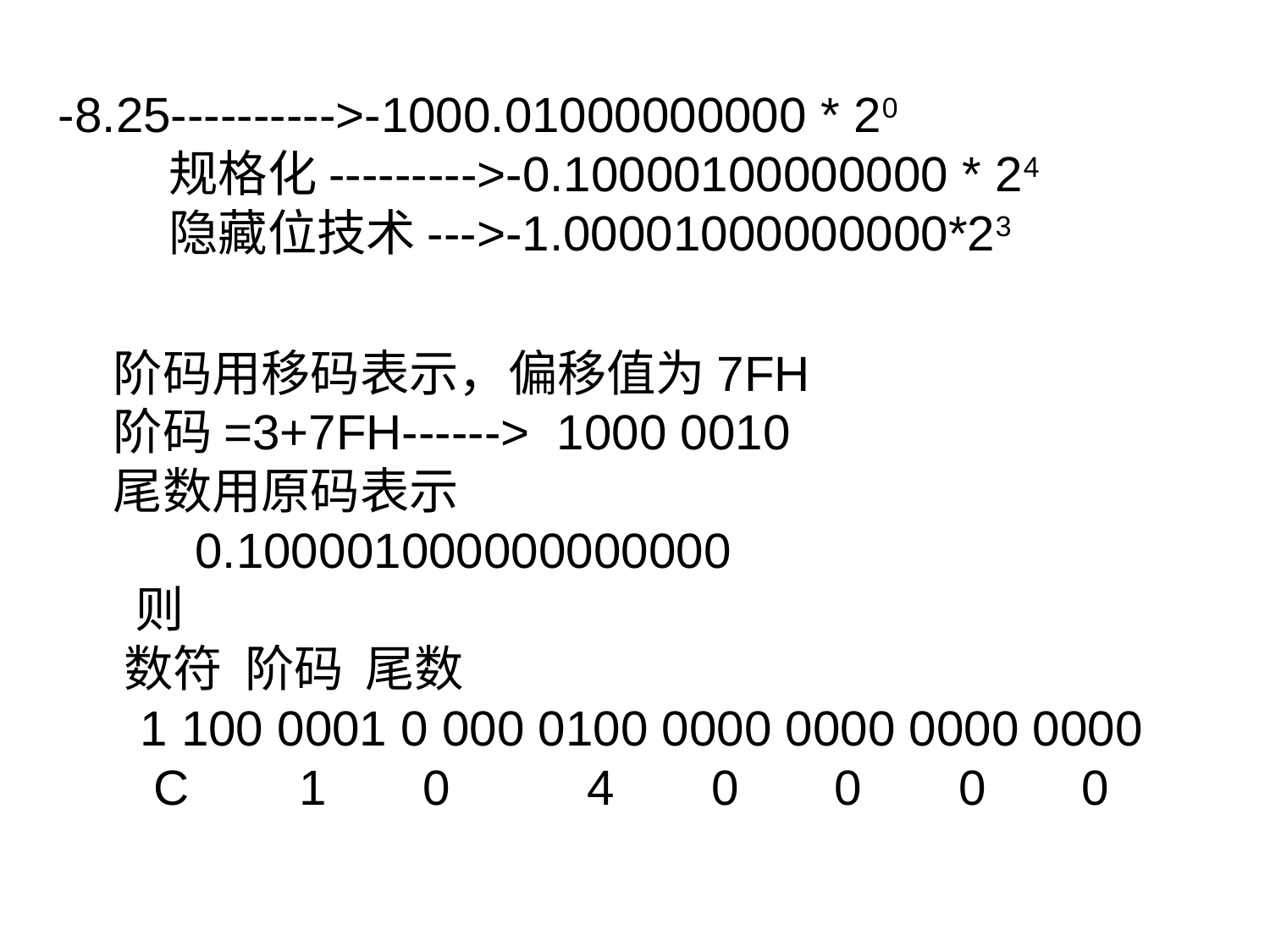

-8.25---------->-1000.01000000000 * 20
         规格化--------->-0.10000100000000 * 24
         隐藏位技术--->-1.00001000000000*23

    阶码用移码表示，偏移值为7FH
    阶码=3+7FH------>  1000 0010
    尾数用原码表示
          0.100001000000000000
      则
     数符  阶码  尾数
      1 100 0001 0 000 0100 0000 0000 0000 0000
       C        1       0          4       0       0       0       0